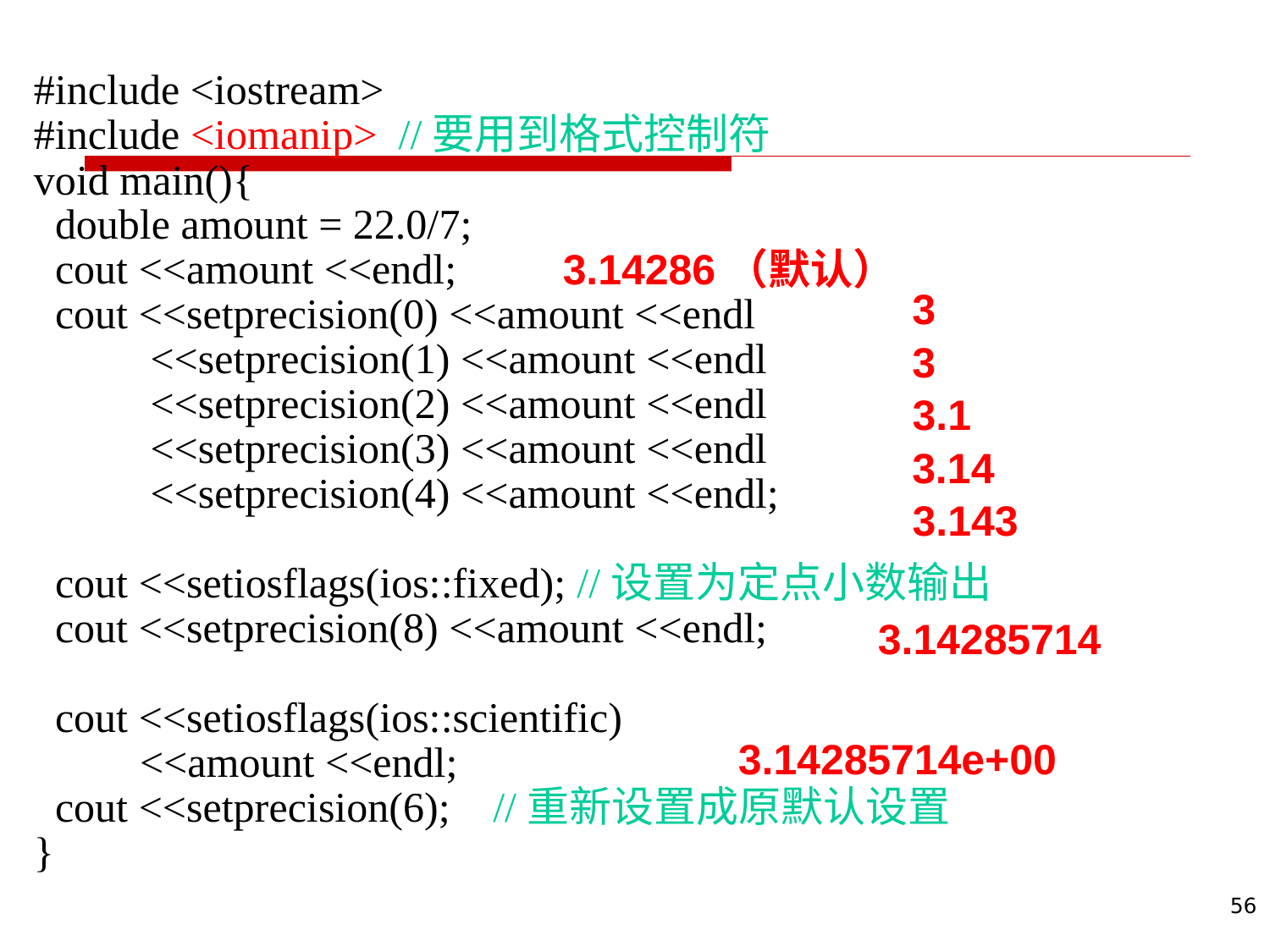

#include <iostream>
#include <iomanip>  //要用到格式控制符
void main(){
  double amount = 22.0/7;
  cout <<amount <<endl;
  cout <<setprecision(0) <<amount <<endl
           <<setprecision(1) <<amount <<endl
           <<setprecision(2) <<amount <<endl
           <<setprecision(3) <<amount <<endl
           <<setprecision(4) <<amount <<endl;

  cout <<setiosflags(ios::fixed); //设置为定点小数输出
  cout <<setprecision(8) <<amount <<endl;

  cout <<setiosflags(ios::scientific)
          <<amount <<endl;
  cout <<setprecision(6);    //重新设置成原默认设置
}
3.14286（默认）
3
3
3.1
3.14
3.143
3.14285714
3.14285714e+00
56